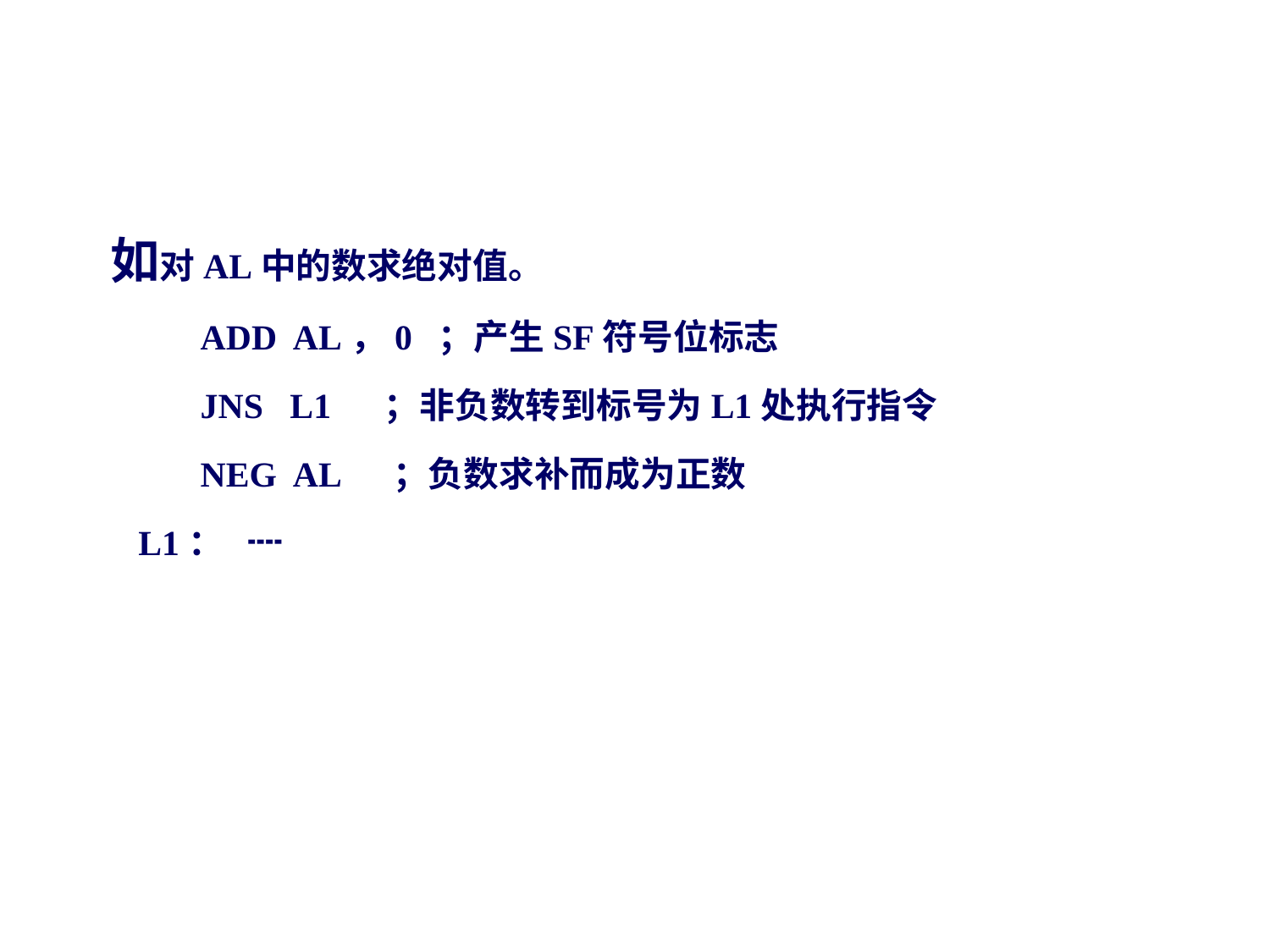

#
  如对AL中的数求绝对值。
              ADD  AL，0  ；产生SF符号位标志
              JNS   L1     ；非负数转到标号为L1处执行指令
              NEG  AL     ；负数求补而成为正数
       L1：   ┉